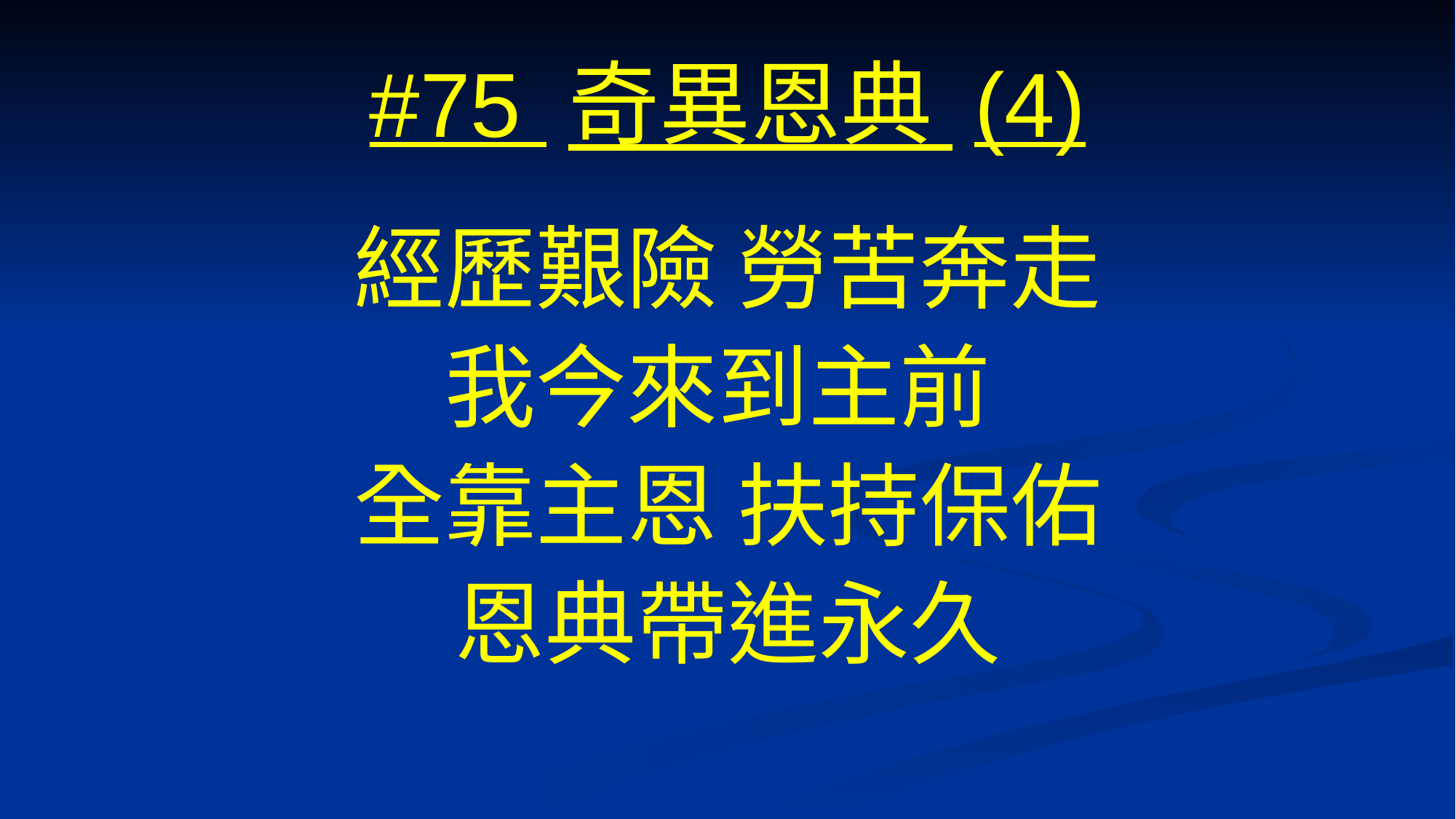

# #75 奇異恩典 (4)
經歷艱險 勞苦奔走
我今來到主前
全靠主恩 扶持保佑
恩典帶進永久